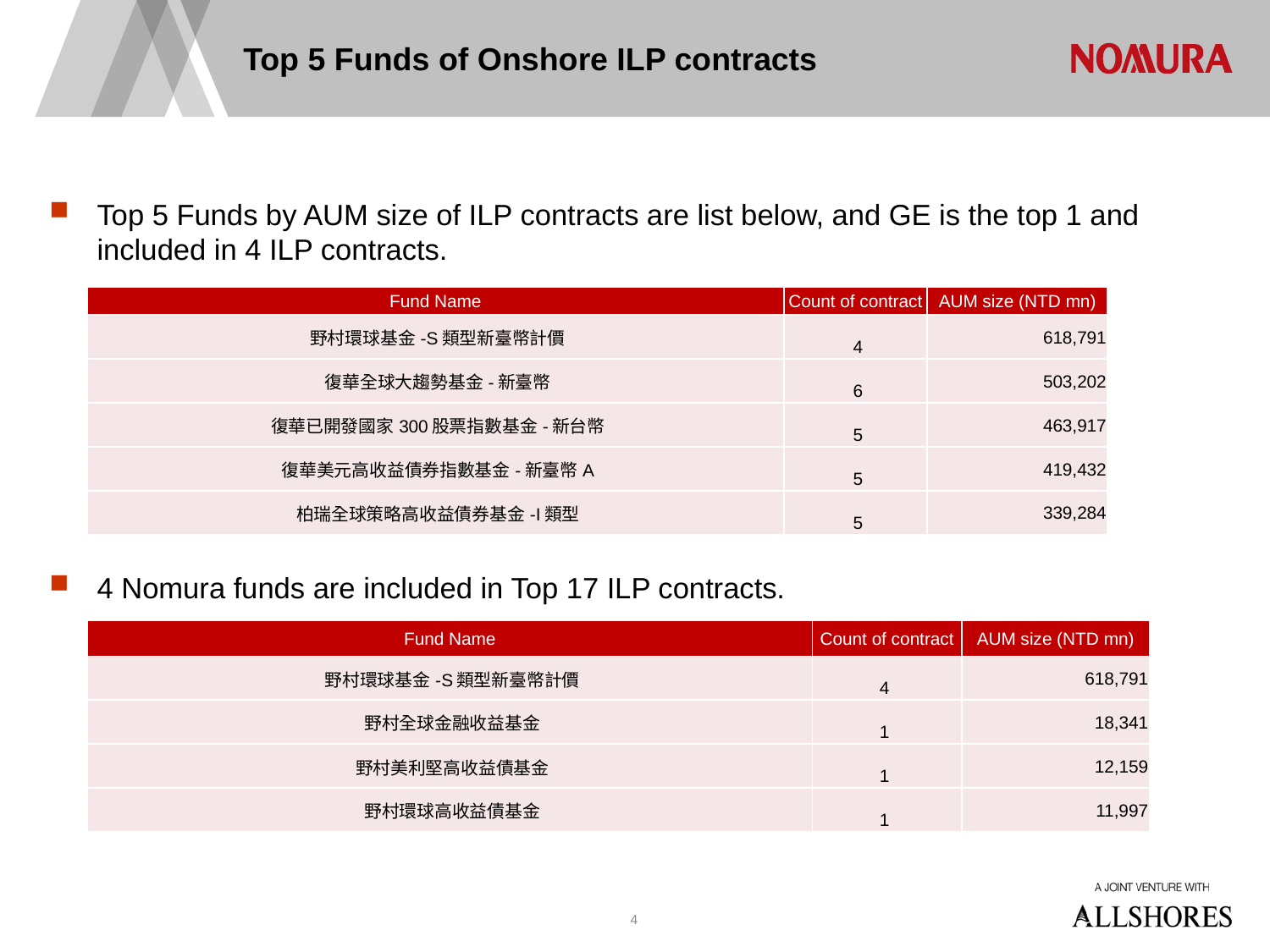

# Top 5 Funds of Onshore ILP contracts
Top 5 Funds by AUM size of ILP contracts are list below, and GE is the top 1 and included in 4 ILP contracts.

4 Nomura funds are included in Top 17 ILP contracts.

| Fund Name | Count of contract | AUM size (NTD mn) |
| --- | --- | --- |
| 野村環球基金-S類型新臺幣計價 | 4 | 618,791 |
| 復華全球大趨勢基金-新臺幣 | 6 | 503,202 |
| 復華已開發國家300股票指數基金-新台幣 | 5 | 463,917 |
| 復華美元高收益債券指數基金-新臺幣A | 5 | 419,432 |
| 柏瑞全球策略高收益債券基金-I類型 | 5 | 339,284 |
| Fund Name | Count of contract | AUM size (NTD mn) |
| --- | --- | --- |
| 野村環球基金-S類型新臺幣計價 | 4 | 618,791 |
| 野村全球金融收益基金 | 1 | 18,341 |
| 野村美利堅高收益債基金 | 1 | 12,159 |
| 野村環球高收益債基金 | 1 | 11,997 |
4